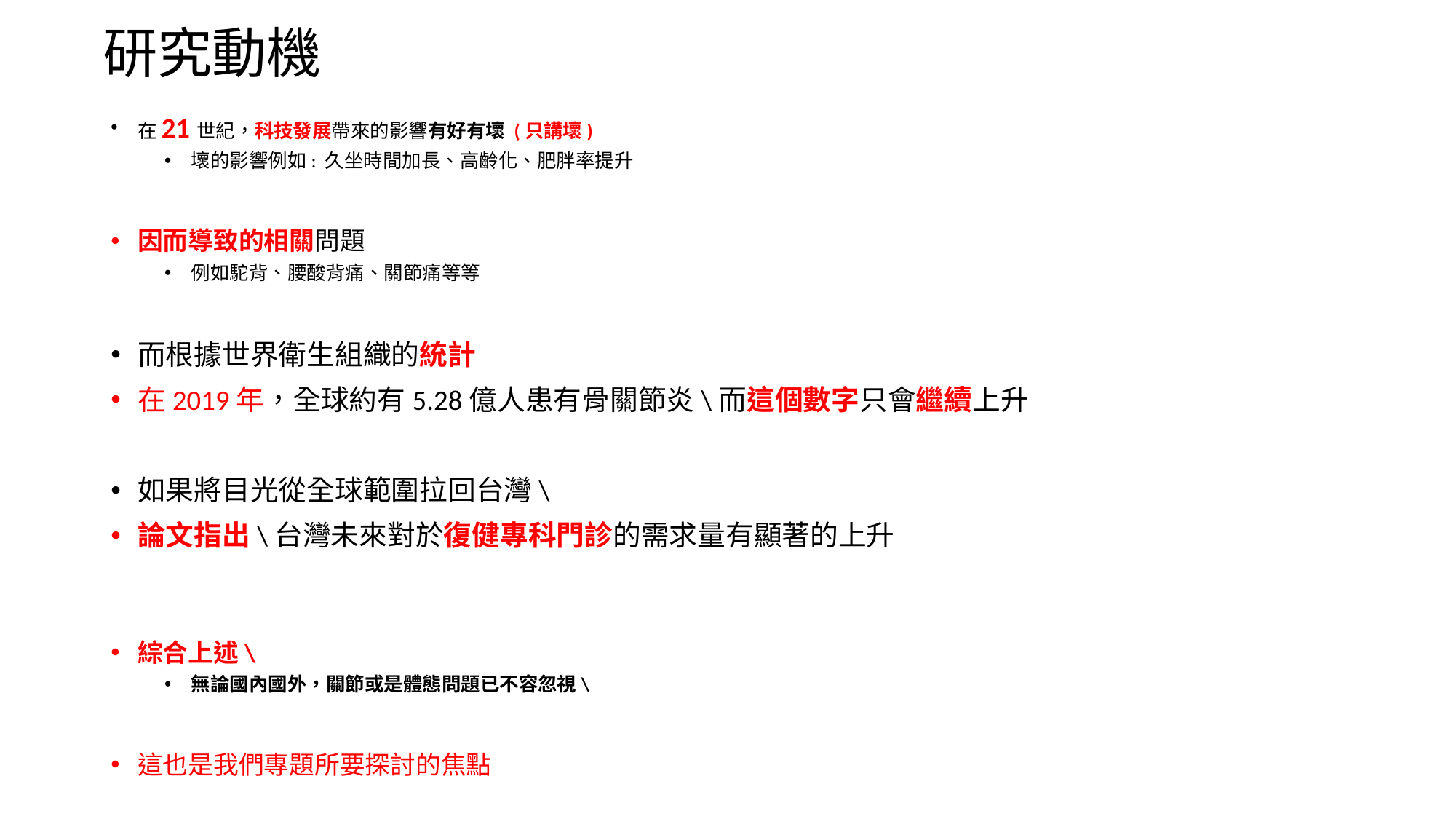

# 研究動機
在21世紀，科技發展帶來的影響有好有壞 (只講壞)
壞的影響例如: 久坐時間加長、高齡化、肥胖率提升

因而導致的相關問題
例如駝背、腰酸背痛、關節痛等等

而根據世界衛生組織的統計
在2019年，全球約有5.28億人患有骨關節炎\而這個數字只會繼續上升

如果將目光從全球範圍拉回台灣\
論文指出\台灣未來對於復健專科門診的需求量有顯著的上升

綜合上述\
無論國內國外，關節或是體態問題已不容忽視\

這也是我們專題所要探討的焦點